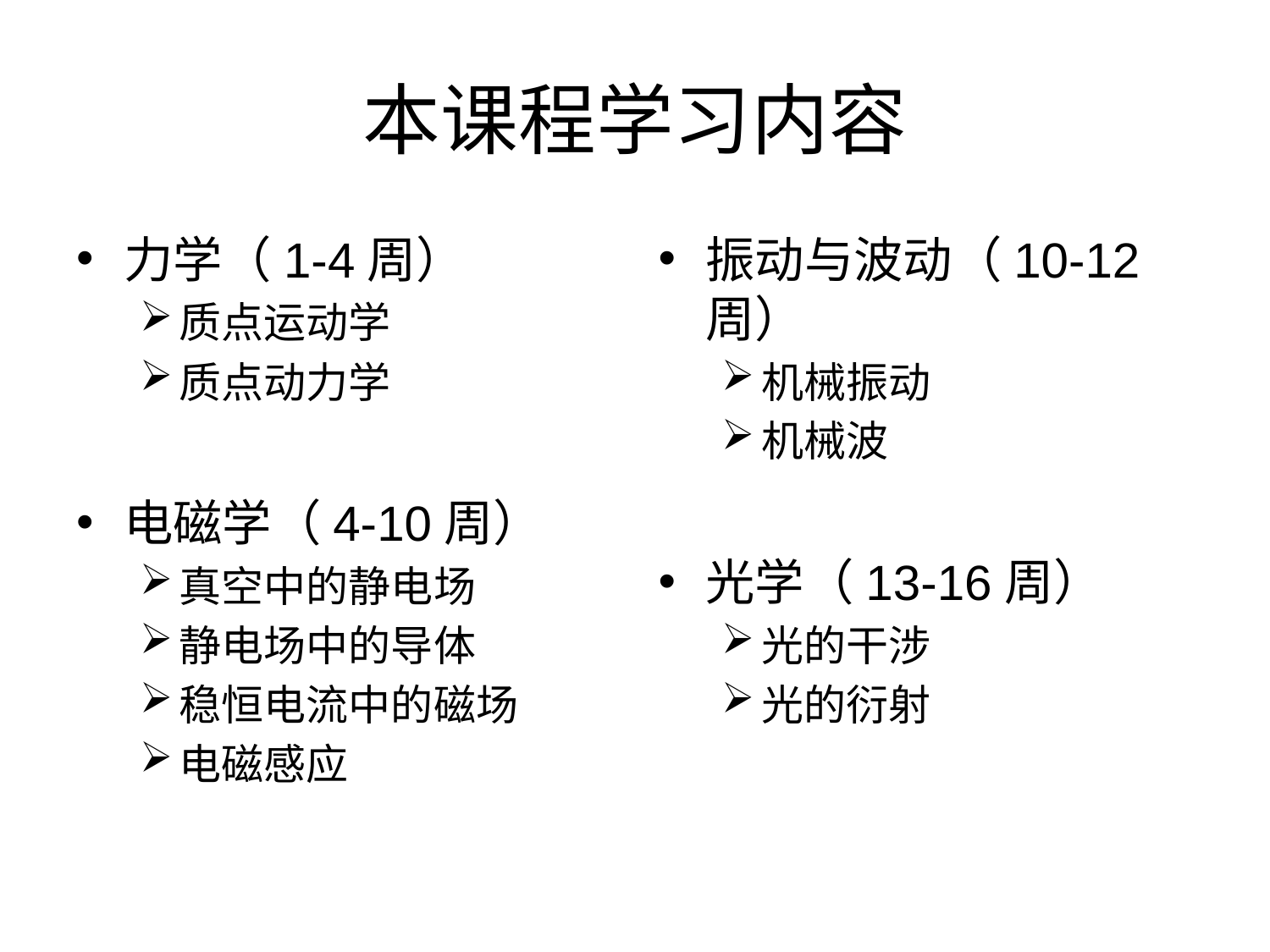

# 本课程学习内容
力学（1-4周）
质点运动学
质点动力学

电磁学（4-10周）
真空中的静电场
静电场中的导体
稳恒电流中的磁场
电磁感应

振动与波动（10-12周）
机械振动
机械波

光学（13-16周）
光的干涉
光的衍射